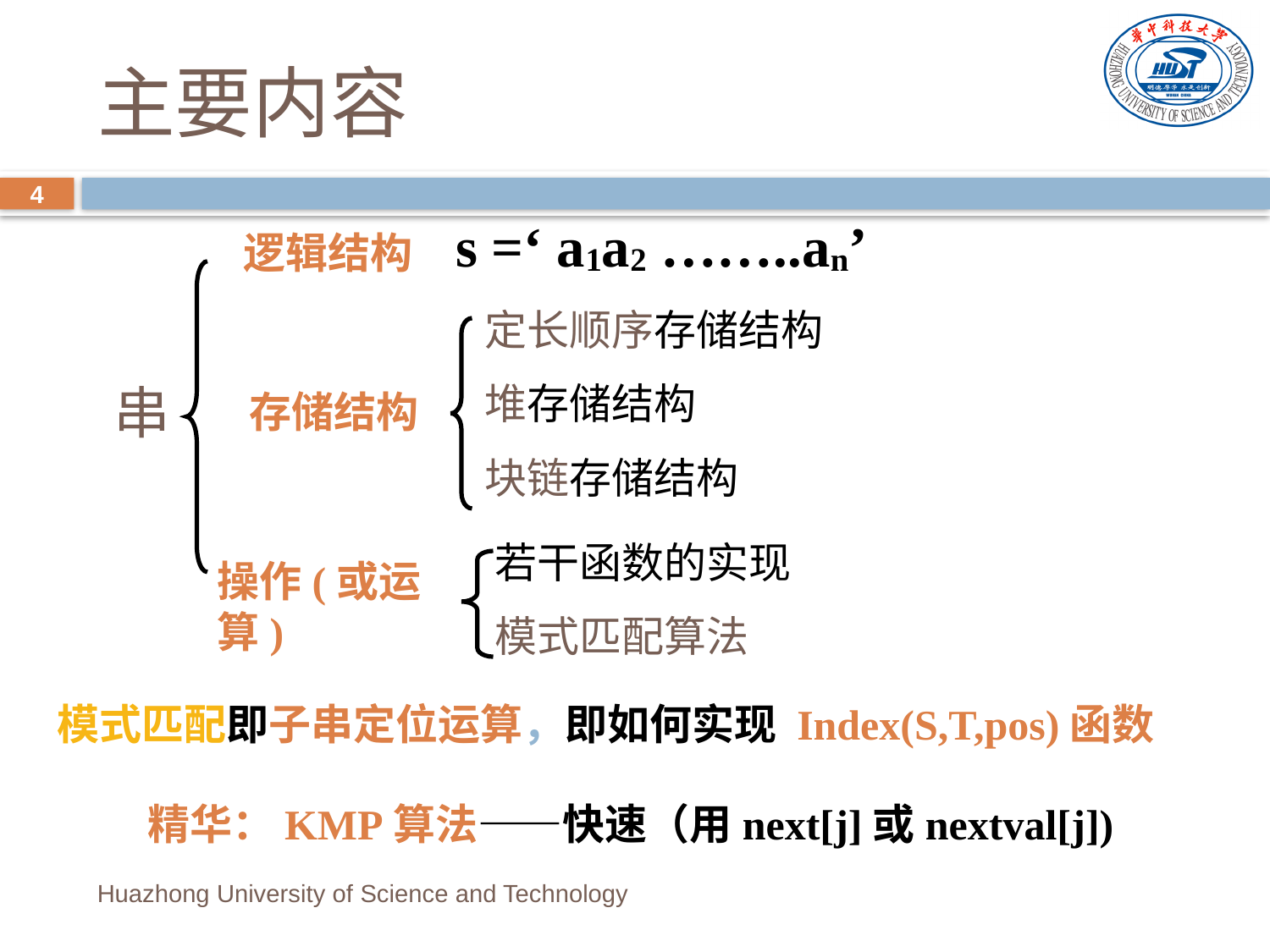

# 主要内容
4
s =‘ a1a2 ……..an’
逻辑结构
存储结构
操作(或运算)

定长顺序存储结构

堆存储结构
块链存储结构
串
若干函数的实现

模式匹配算法
模式匹配即子串定位运算，即如何实现 Index(S,T,pos)函数
精华：KMP算法——快速（用next[j]或nextval[j])
Huazhong University of Science and Technology